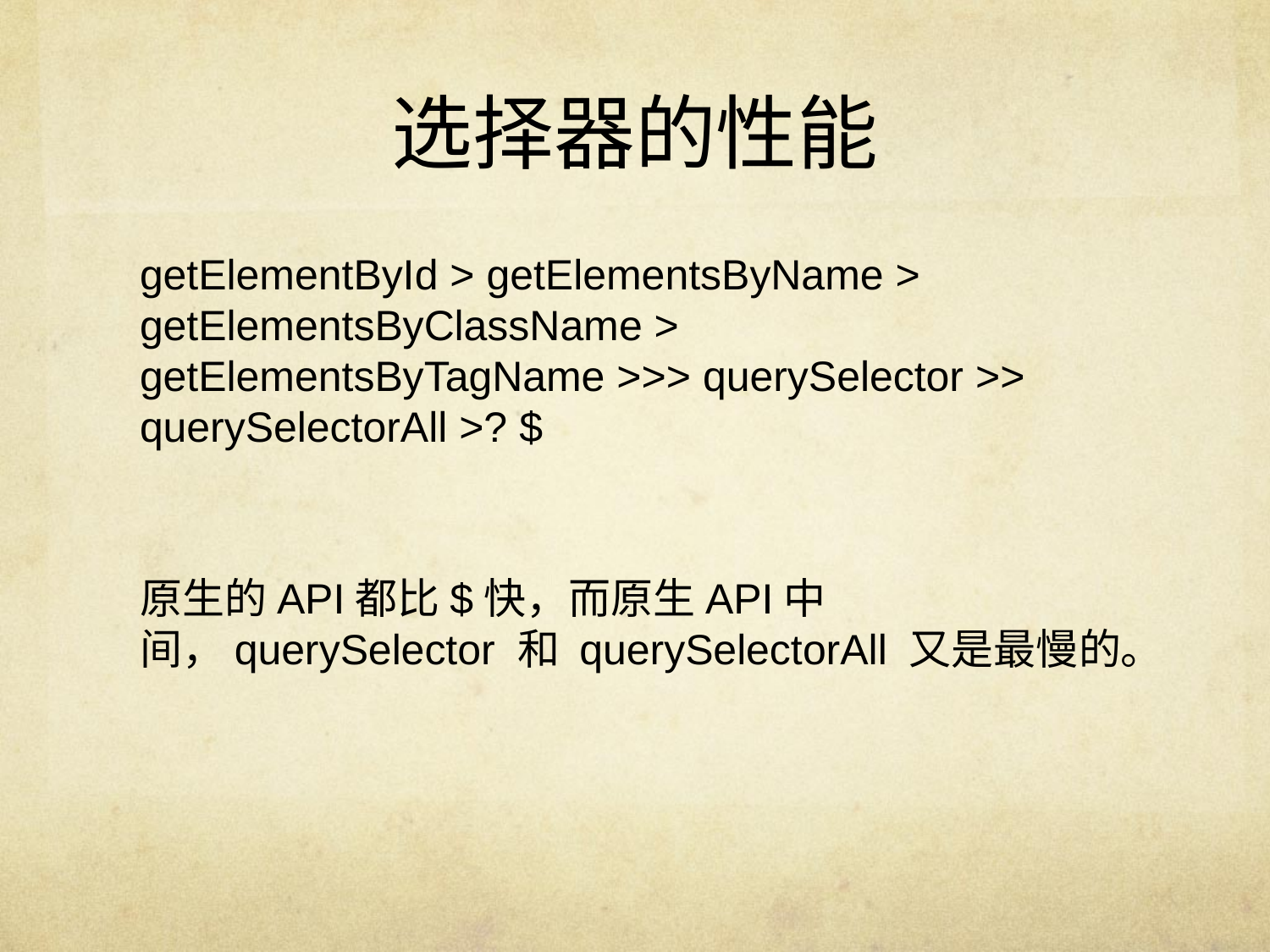

# 选择器的性能
getElementById > getElementsByName > getElementsByClassName > getElementsByTagName >>> querySelector >> querySelectorAll >? $

原生的API都比$快，而原生API中间，querySelector 和 querySelectorAll 又是最慢的。